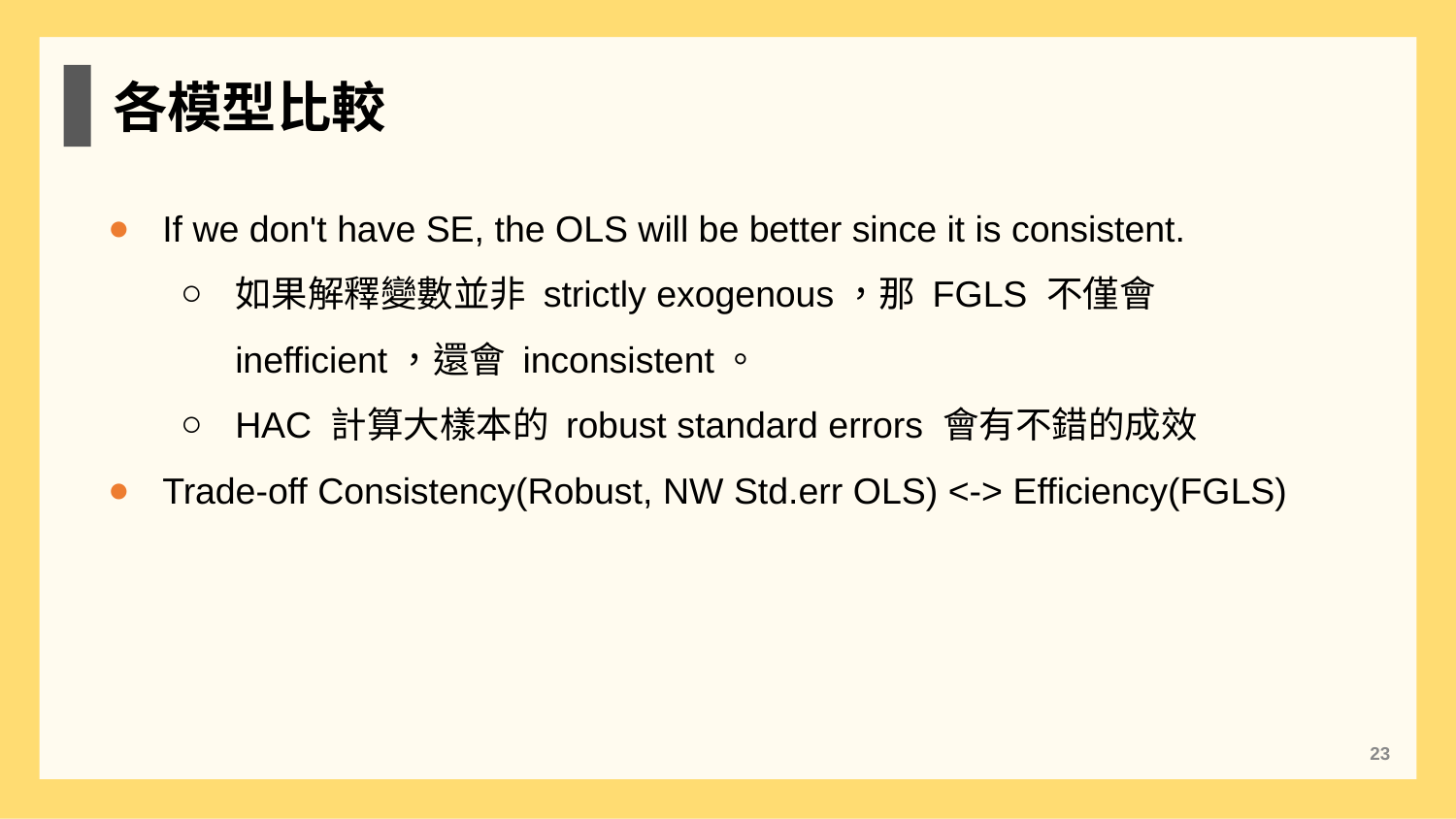

各模型比較
If we don't have SE, the OLS will be better since it is consistent.
如果解釋變數並非 strictly exogenous，那 FGLS 不僅會 inefficient，還會 inconsistent。
HAC 計算大樣本的 robust standard errors 會有不錯的成效
Trade-off Consistency(Robust, NW Std.err OLS) <-> Efficiency(FGLS)

23